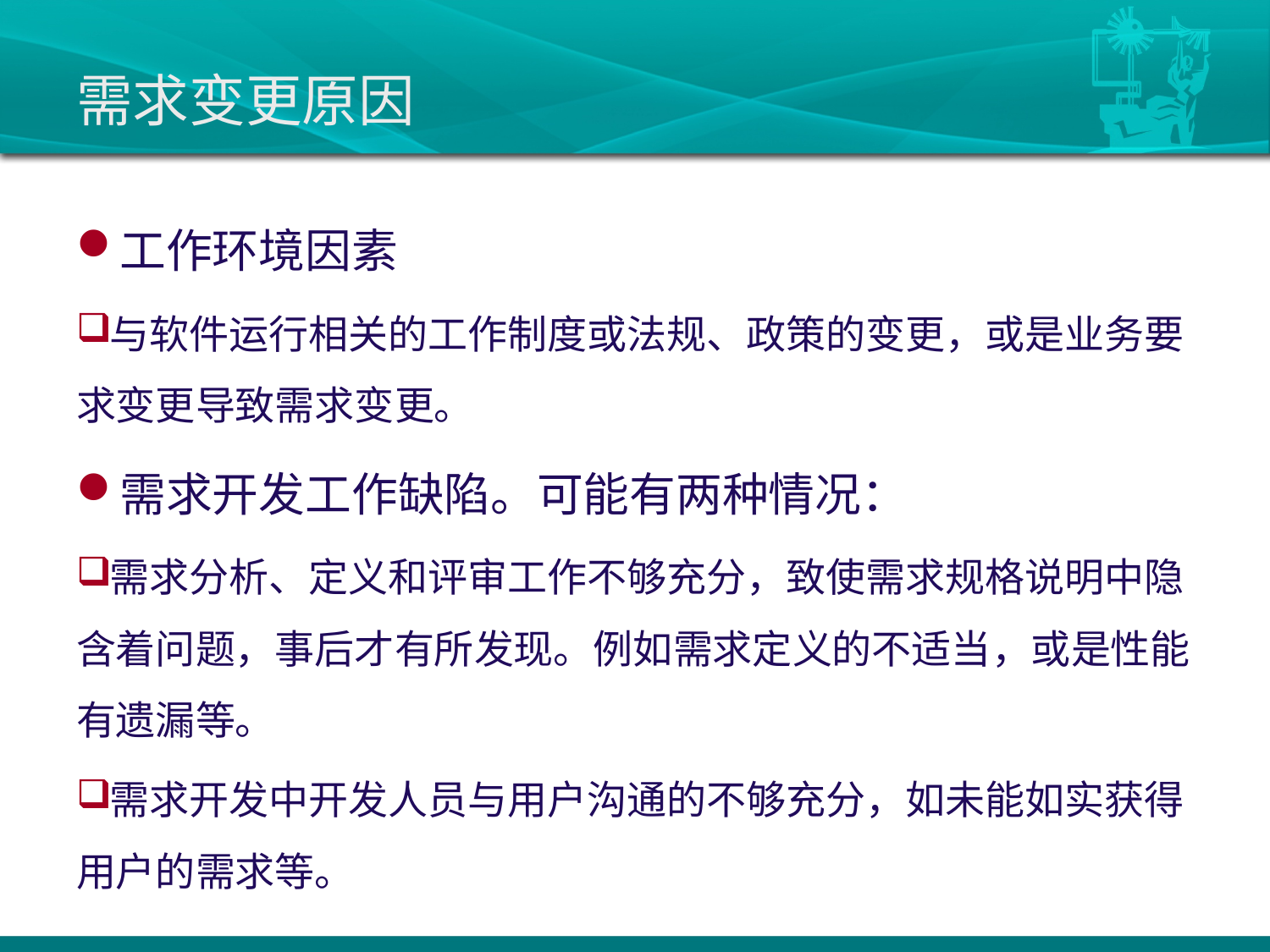

# 需求变更原因
工作环境因素
与软件运行相关的工作制度或法规、政策的变更，或是业务要求变更导致需求变更。
需求开发工作缺陷。可能有两种情况：
需求分析、定义和评审工作不够充分，致使需求规格说明中隐含着问题，事后才有所发现。例如需求定义的不适当，或是性能有遗漏等。
需求开发中开发人员与用户沟通的不够充分，如未能如实获得用户的需求等。